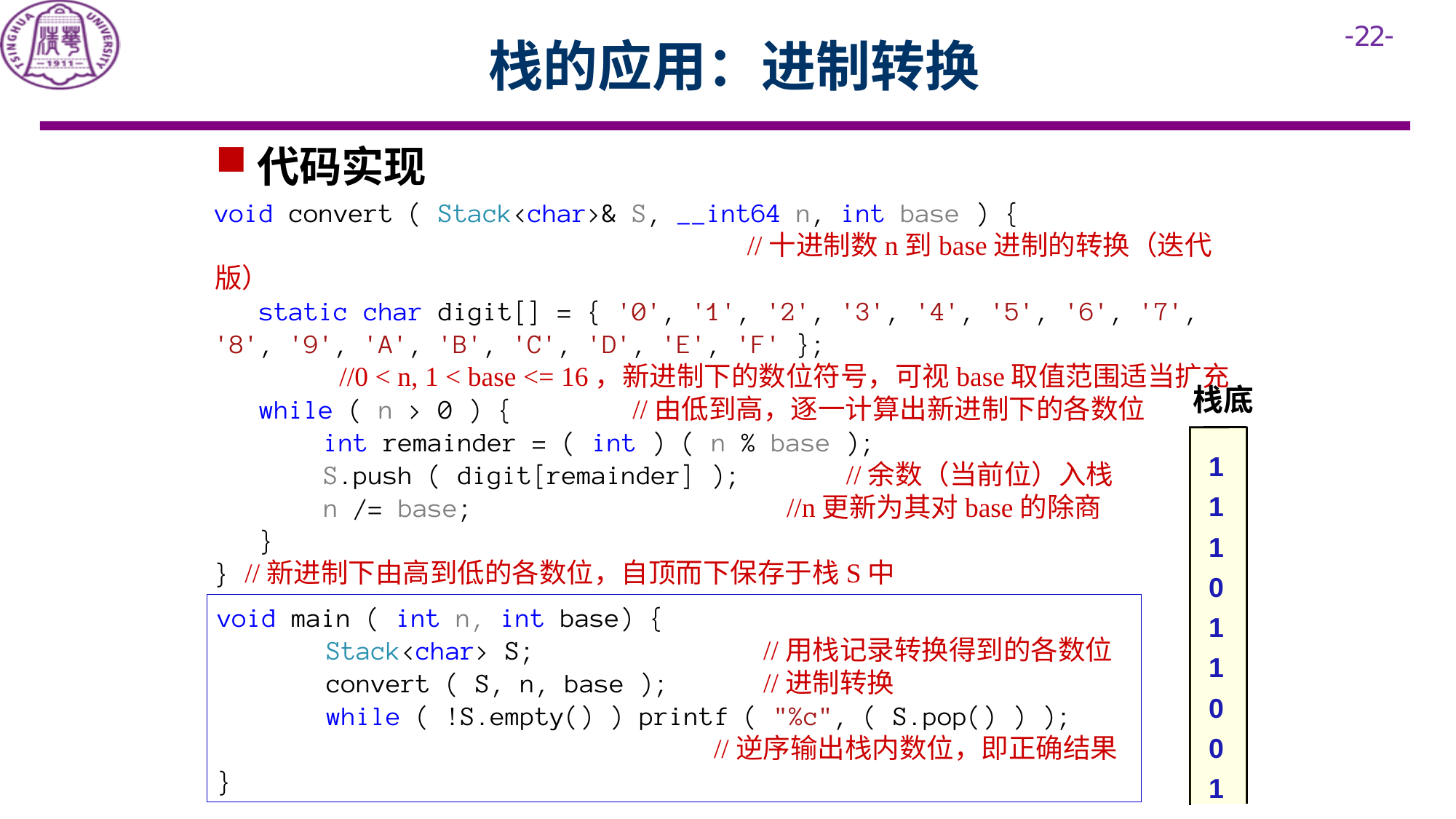

# 栈的应用：进制转换
代码实现
void convert ( Stack<char>& S, __int64 n, int base ) {
                                                                             //十进制数n到base进制的转换（迭代版）
   static char digit[] = { '0', '1', '2', '3', '4', '5', '6', '7', '8', '9', 'A', 'B', 'C', 'D', 'E', 'F' };
                  //0 < n, 1 < base <= 16，新进制下的数位符号，可视base取值范围适当扩充
   while ( n > 0 ) {        //由低到高，逐一计算出新进制下的各数位
      	int remainder = ( int ) ( n % base );
	S.push ( digit[remainder] );       //余数（当前位）入栈
	n /= base;                     //n更新为其对base的除商
   }
} //新进制下由高到低的各数位，自顶而下保存于栈S中
栈底

1
1
1
0
void main ( int n, int base) {
	Stack<char> S; 		//用栈记录转换得到的各数位
      	convert ( S, n, base ); 	//进制转换
	while ( !S.empty() ) printf ( "%c", ( S.pop() ) );
				    //逆序输出栈内数位，即正确结果
}
1
1
0
0
1